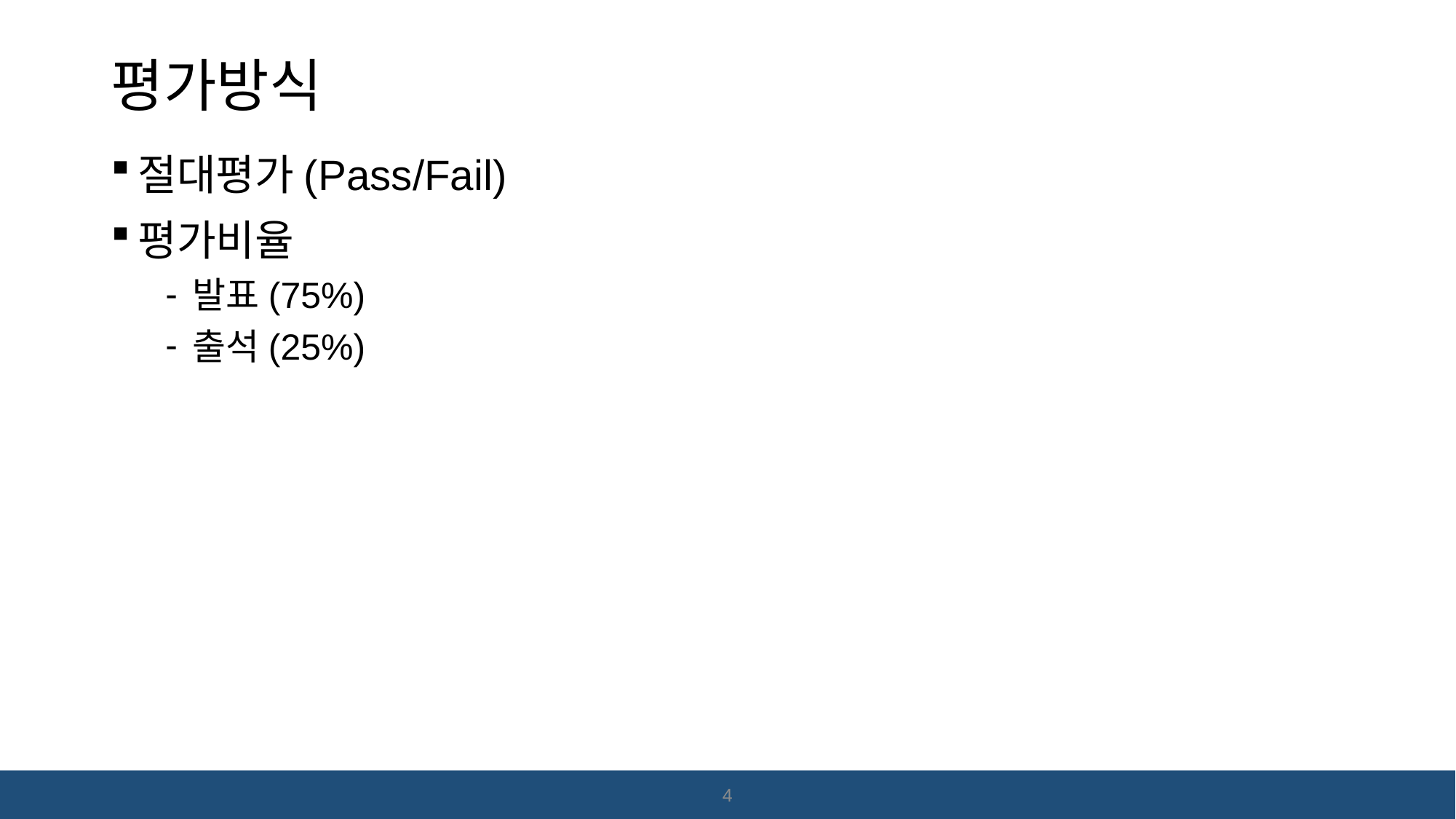

# 평가방식
절대평가(Pass/Fail)
평가비율
발표(75%)
출석(25%)

4